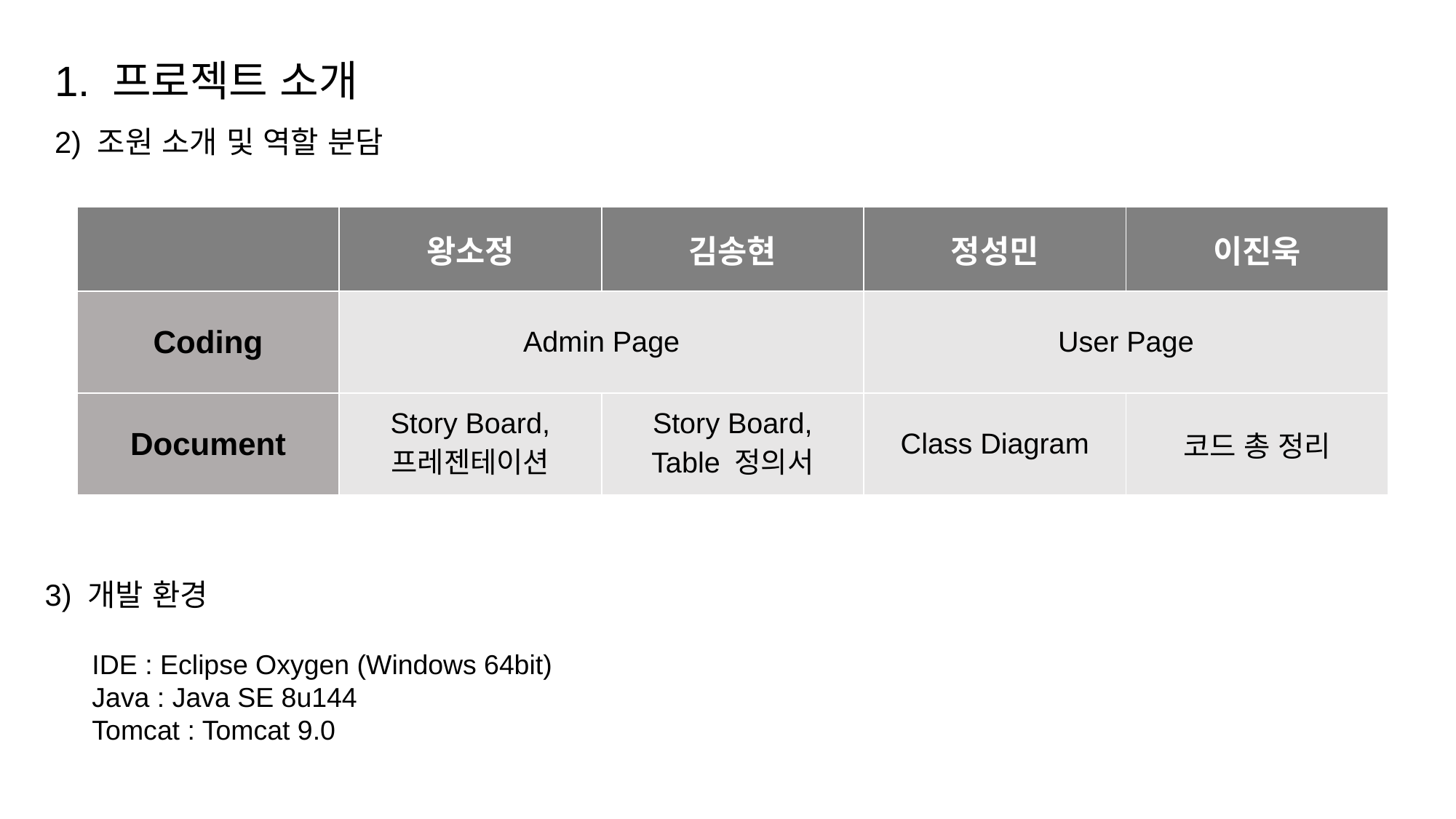

1. 프로젝트 소개
2) 조원 소개 및 역할 분담
|  | 왕소정 | 김송현 | 정성민 | 이진욱 |
| --- | --- | --- | --- | --- |
| Coding | Admin Page |  | User Page |  |
| Document | Story Board, 프레젠테이션 | Story Board, Table 정의서 | Class Diagram | 코드 총 정리 |
3) 개발 환경
IDE : Eclipse Oxygen (Windows 64bit)
Java : Java SE 8u144
Tomcat : Tomcat 9.0